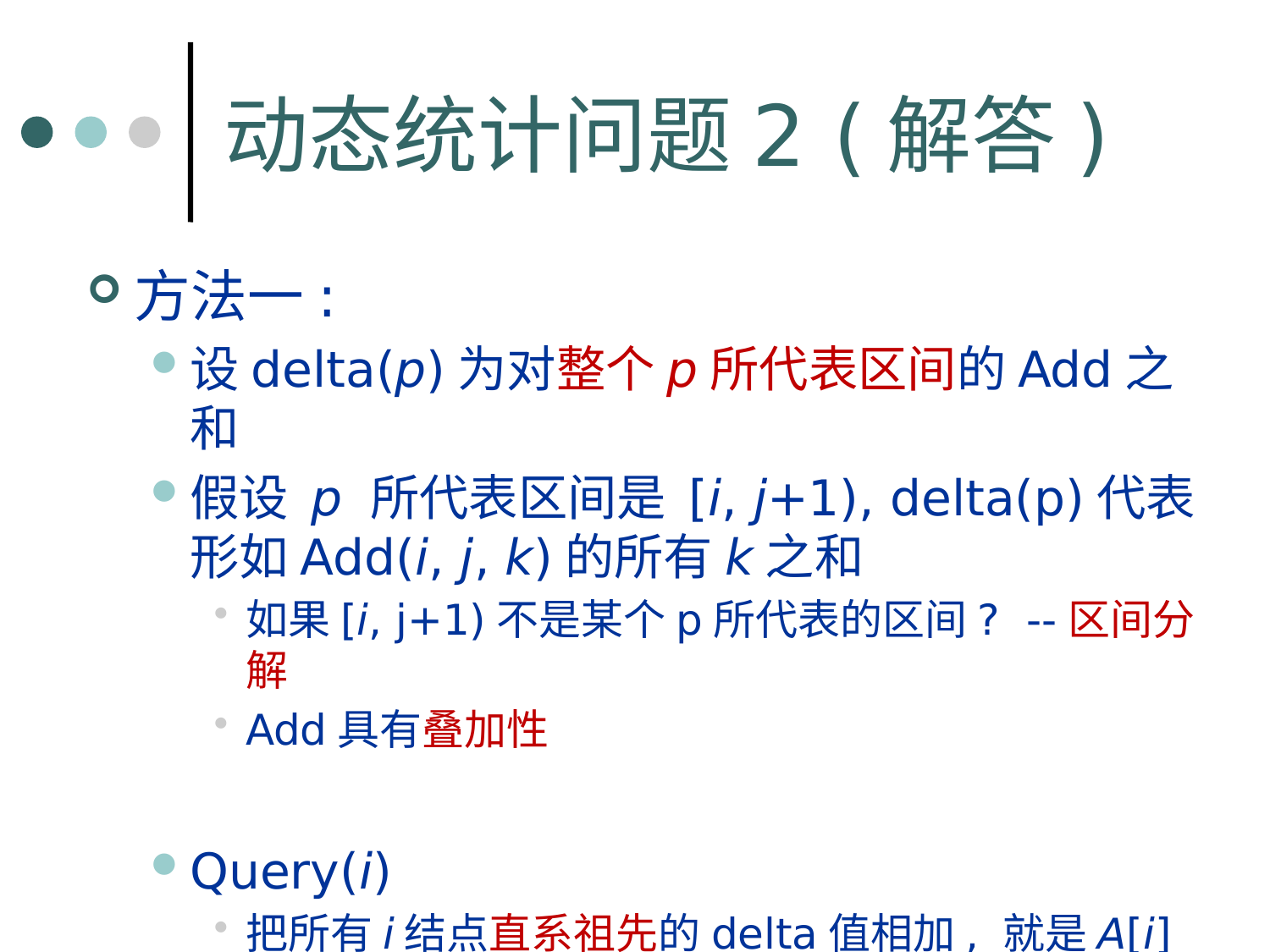

# 动态统计问题2 (解答)
方法一:
设delta(p)为对整个p所代表区间的Add之和
假设 p 所代表区间是 [i, j+1), delta(p)代表形如Add(i, j, k)的所有k之和
如果[i, j+1)不是某个p所代表的区间?  --区间分解
Add具有叠加性

Query(i)
把所有i结点直系祖先的delta值相加, 就是A[i]的增加量